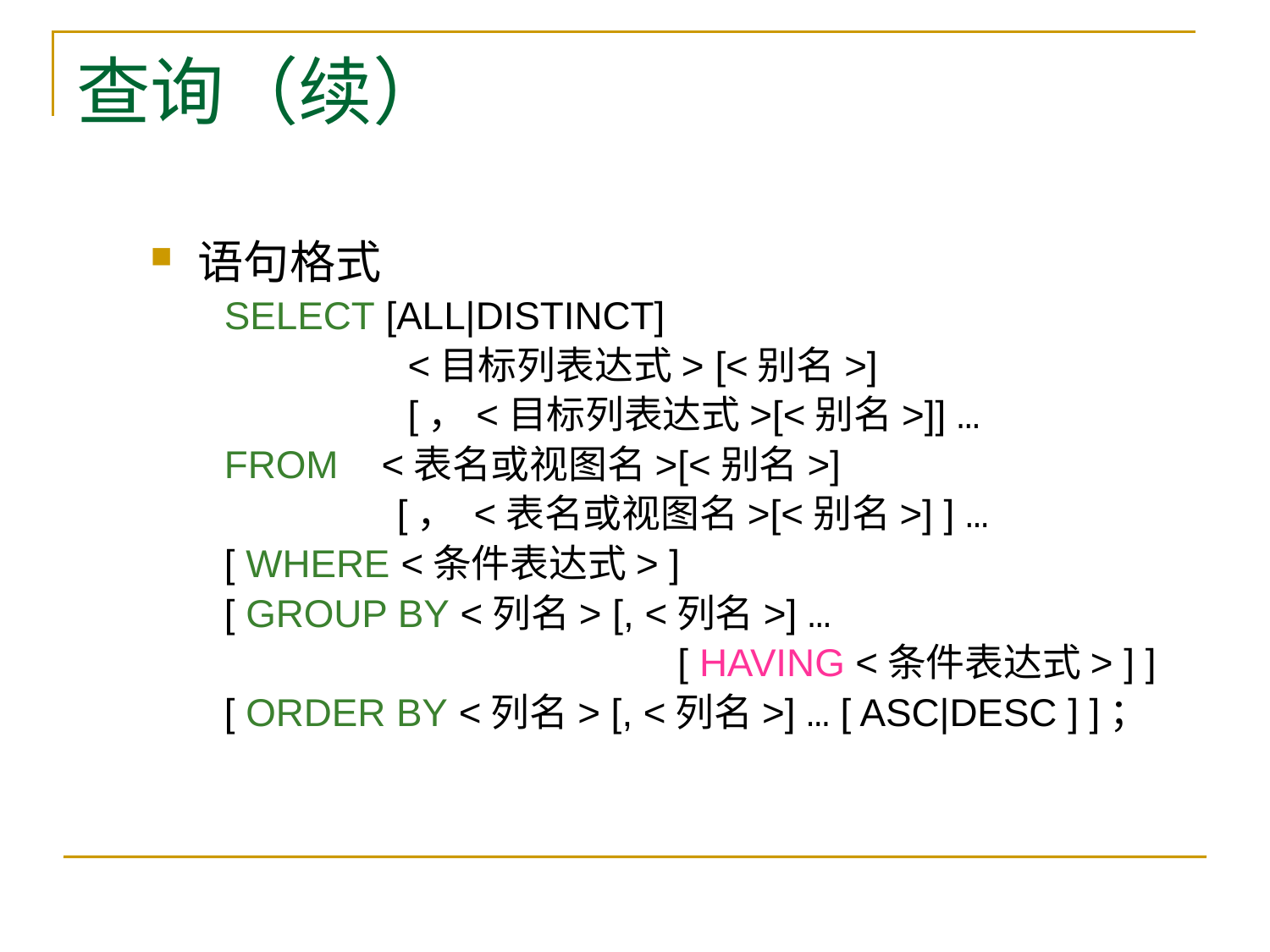

# 查询（续）
语句格式
SELECT [ALL|DISTINCT]
                 <目标列表达式> [<别名>]
                 [，<目标列表达式>[<别名>]] …
FROM    <表名或视图名>[<别名>]
                [， <表名或视图名>[<别名>] ] …
[ WHERE <条件表达式> ]
[ GROUP BY <列名> [, <列名>] …
                                          [ HAVING <条件表达式> ] ]
[ ORDER BY <列名> [, <列名>] … [ ASC|DESC ] ]；